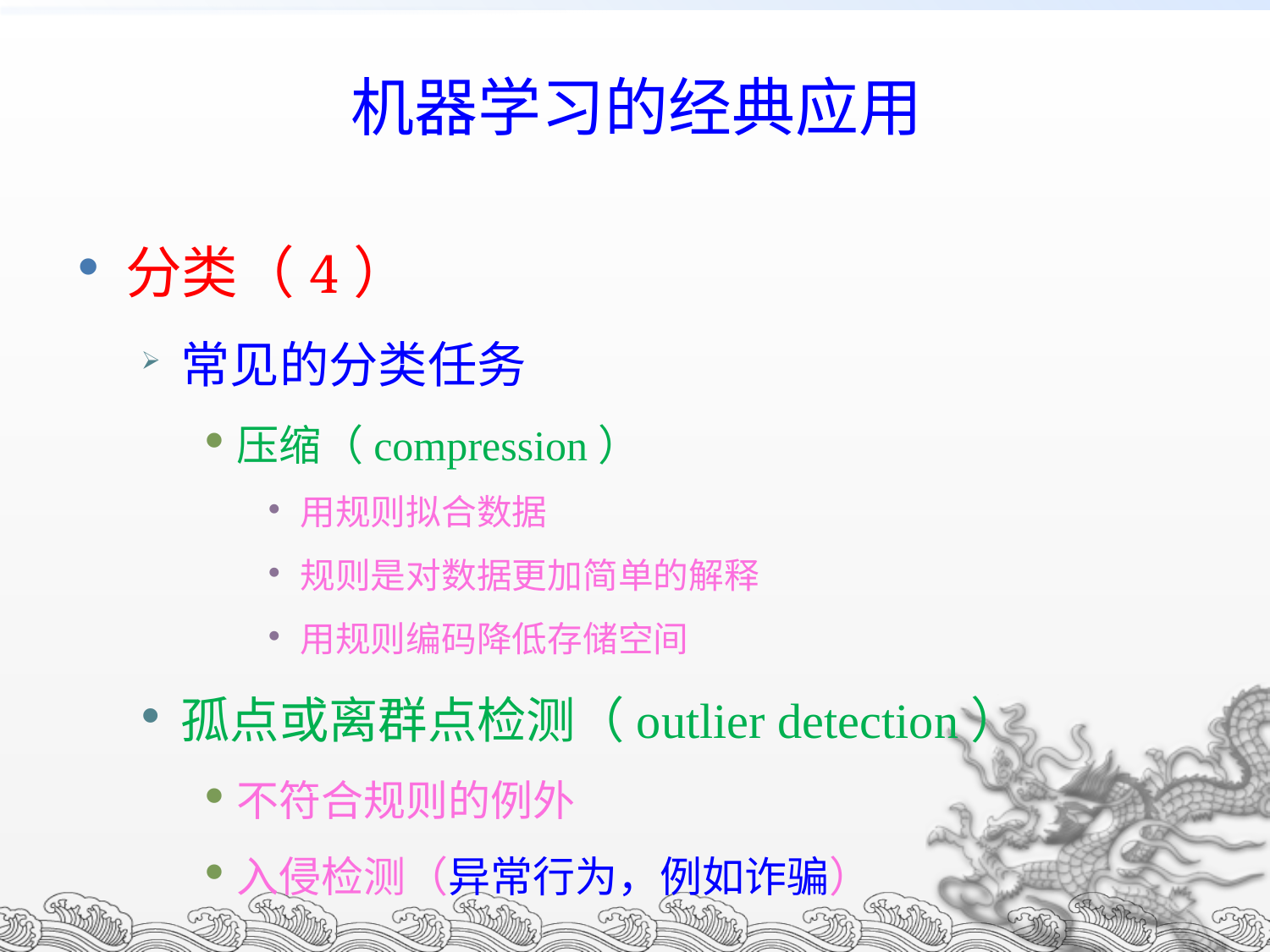

# 机器学习的经典应用
分类（4）
常见的分类任务
压缩（compression）
用规则拟合数据
规则是对数据更加简单的解释
用规则编码降低存储空间
孤点或离群点检测（outlier detection）
不符合规则的例外
入侵检测（异常行为，例如诈骗）